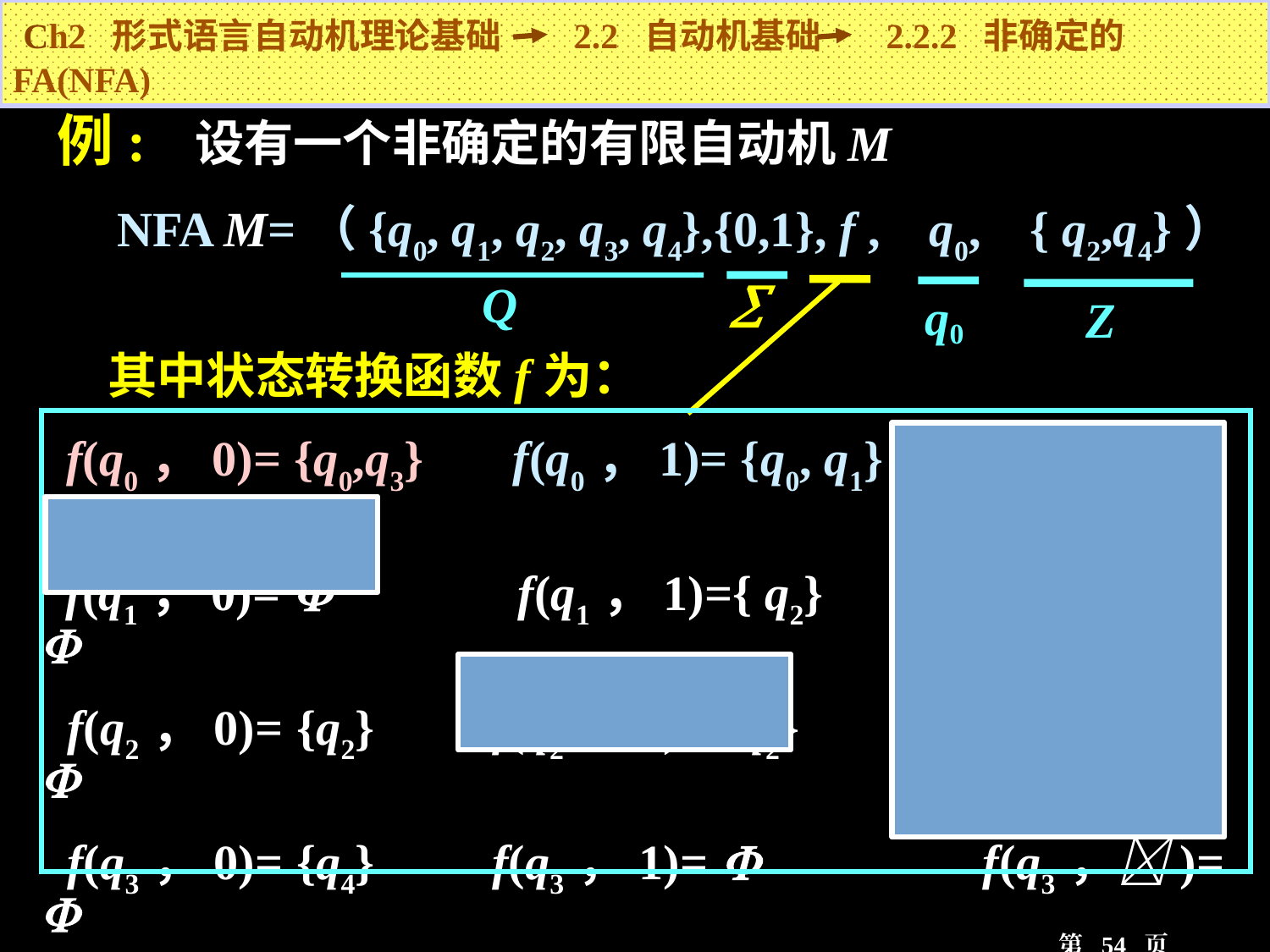

Ch2  形式语言自动机理论基础        2.2  自动机基础       2.2.2  非确定的FA(NFA)

 例:   设有一个非确定的有限自动机M
       NFA M=（{q0, q1, q2, q3, q4},{0,1}, f ,    q0,    { q2,q4}）

Q
∑

q0

Z

      其中状态转换函数f为：
  f(q0，0)= {q0,q3}       f(q0，1)= {q0, q1}        f(q0，ε)= Φ
  f(q1，0)= Φ               f(q1，1)={ q2}             f(q1，ε)= Φ
  f(q2，0)= {q2}	     f(q2，1)= {q2}              f(q2，ε)= Φ
  f(q3，0)= {q4}	     f(q3，1)= Φ                 f(q3，ε)= Φ
  f(q4，0)= {q4}          f(q4，1)={ q4}              f(q4，ε)= Φ